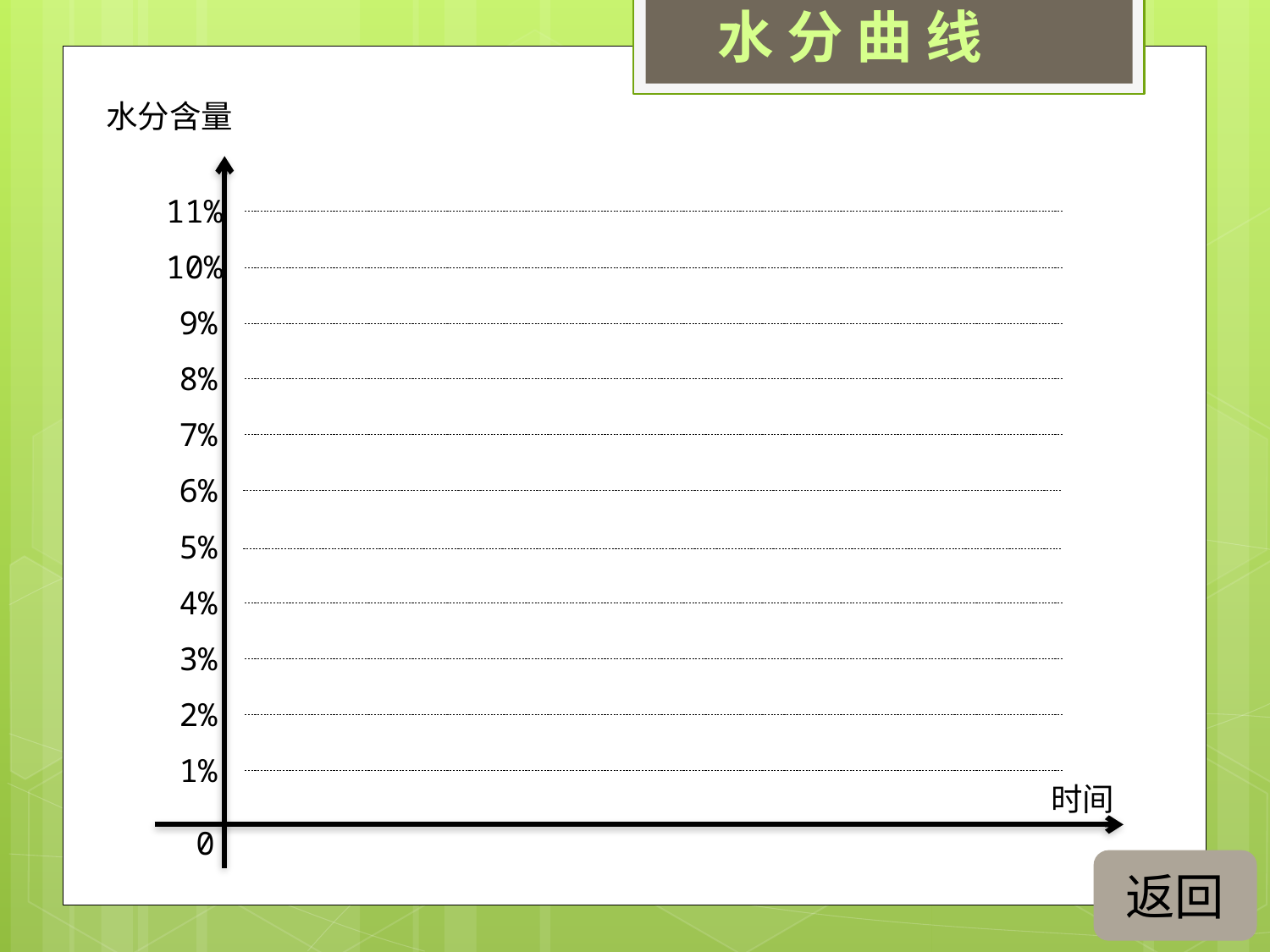

水 分 曲 线
水分含量
11%
10%
9%
8%
7%
6%
5%
4%
3%
2%
1%
时间
0
返回